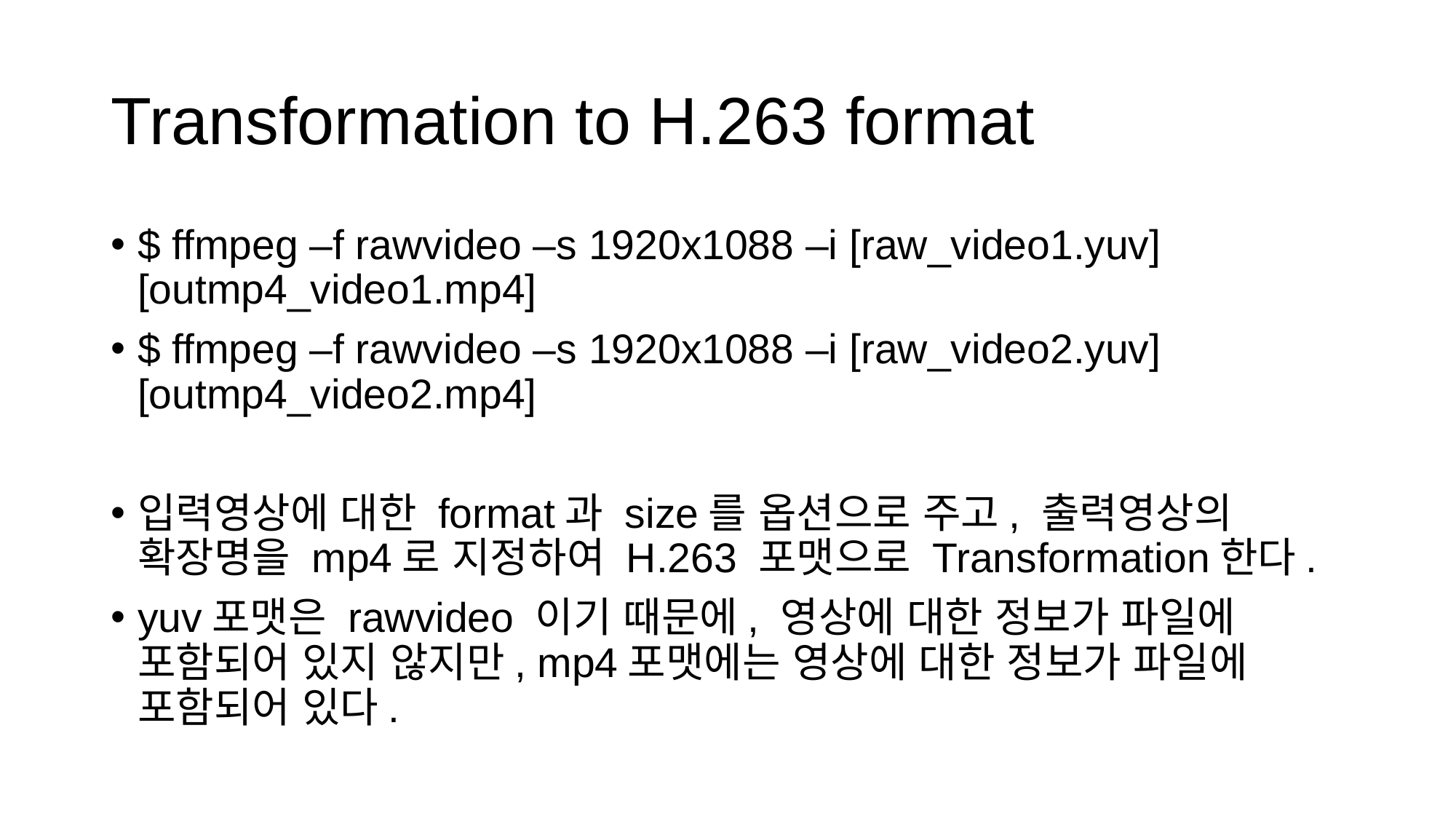

# Transformation to H.263 format
$ ffmpeg –f rawvideo –s 1920x1088 –i [raw_video1.yuv] [outmp4_video1.mp4]
$ ffmpeg –f rawvideo –s 1920x1088 –i [raw_video2.yuv] [outmp4_video2.mp4]

입력영상에 대한 format과 size를 옵션으로 주고, 출력영상의 확장명을 mp4로 지정하여 H.263 포맷으로 Transformation한다.
yuv포맷은 rawvideo 이기 때문에, 영상에 대한 정보가 파일에 포함되어 있지 않지만, mp4포맷에는 영상에 대한 정보가 파일에 포함되어 있다.